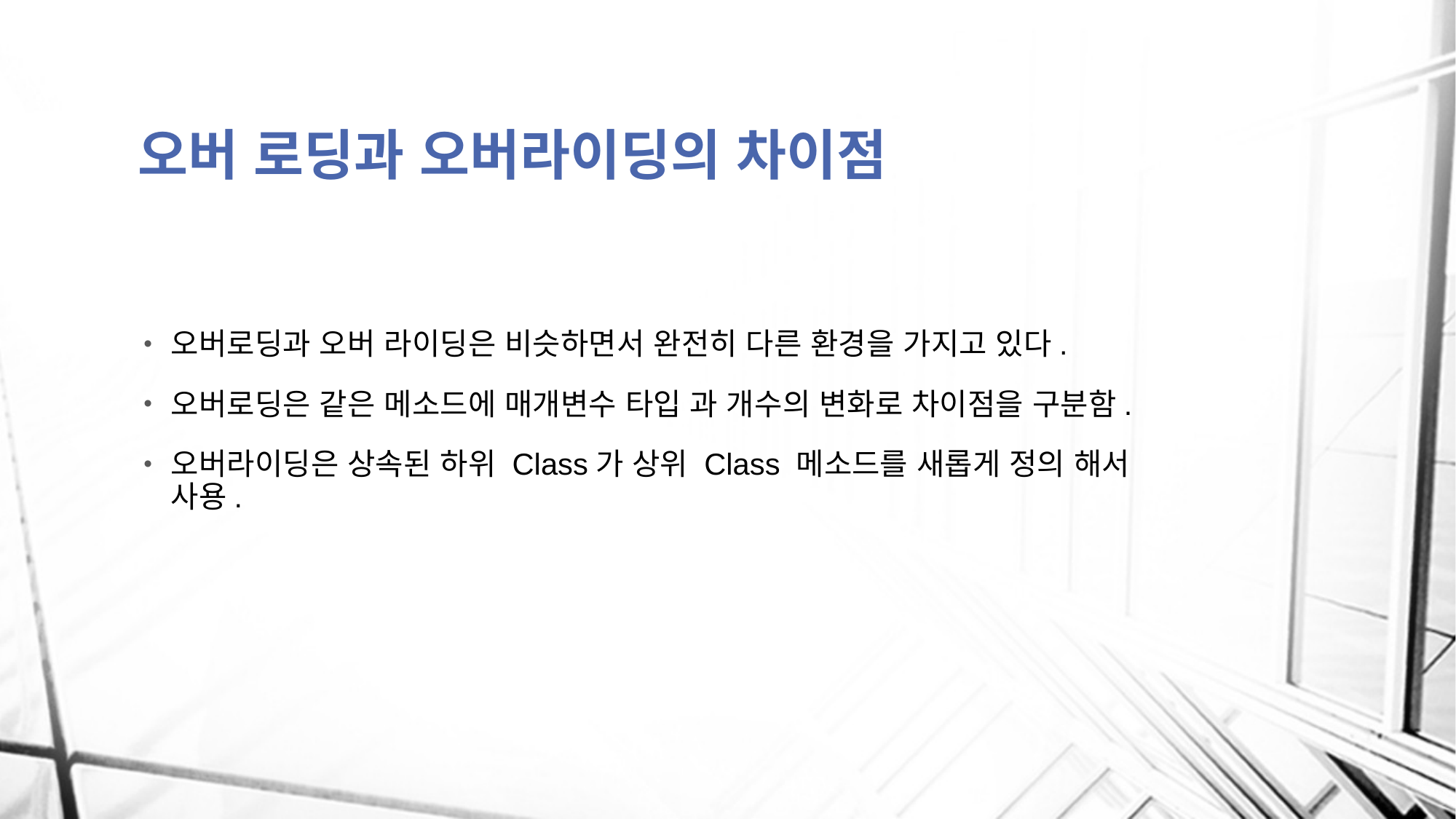

# 오버 로딩과 오버라이딩의 차이점
오버로딩과 오버 라이딩은 비슷하면서 완전히 다른 환경을 가지고 있다.
오버로딩은 같은 메소드에 매개변수 타입 과 개수의 변화로 차이점을 구분함.
오버라이딩은 상속된 하위 Class가 상위 Class 메소드를 새롭게 정의 해서 사용.